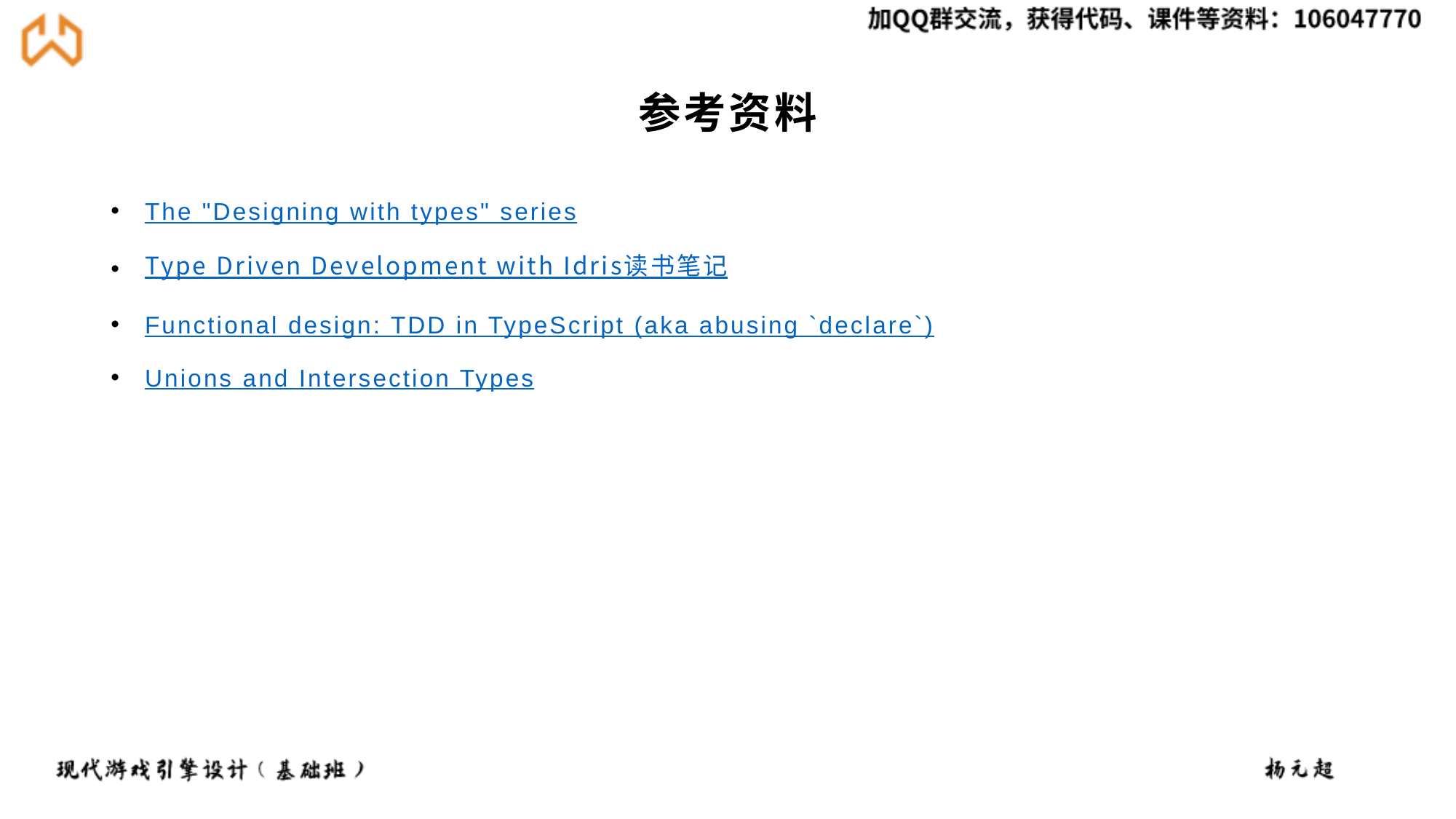

# 参考资料
The "Designing with types" series
Type Driven Development with Idris读书笔记
Functional design: TDD in TypeScript (aka abusing `declare`)
Unions and Intersection Types